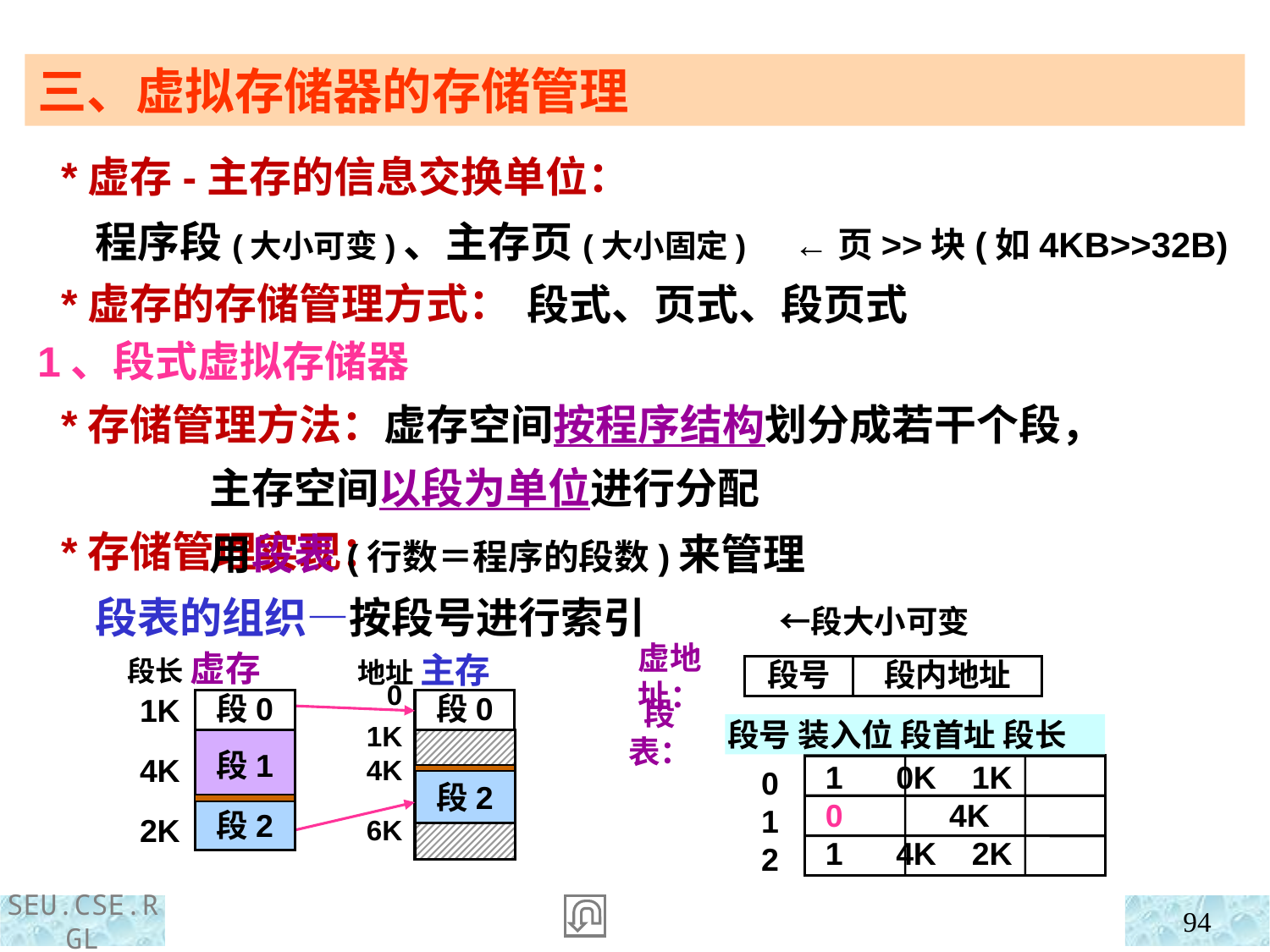

三、虚拟存储器的存储管理
  *虚存-主存的信息交换单位：

  *虚存的存储管理方式：
     程序段(大小可变)、主存页(大小固定)    ←页>>块(如4KB>>32B)
段式、页式、段页式
1、段式虚拟存储器
  *存储管理方法：虚存空间按程序结构划分成若干个段，
                 主存空间以段为单位进行分配
  *存储管理实现：
                 用段表(行数＝程序的段数)来管理
     段表的组织—按段号进行索引              ←段大小可变
段长 虚存
地址 主存
0
1K
4K
6K
1K
段0
段0

段1

4K
段2
段2

2K

段号
段内地址
虚地址：
段表：
段号 装入位 段首址 段长

  1      0K    1K
  0            4K
  1      4K    2K
0
1
2

94